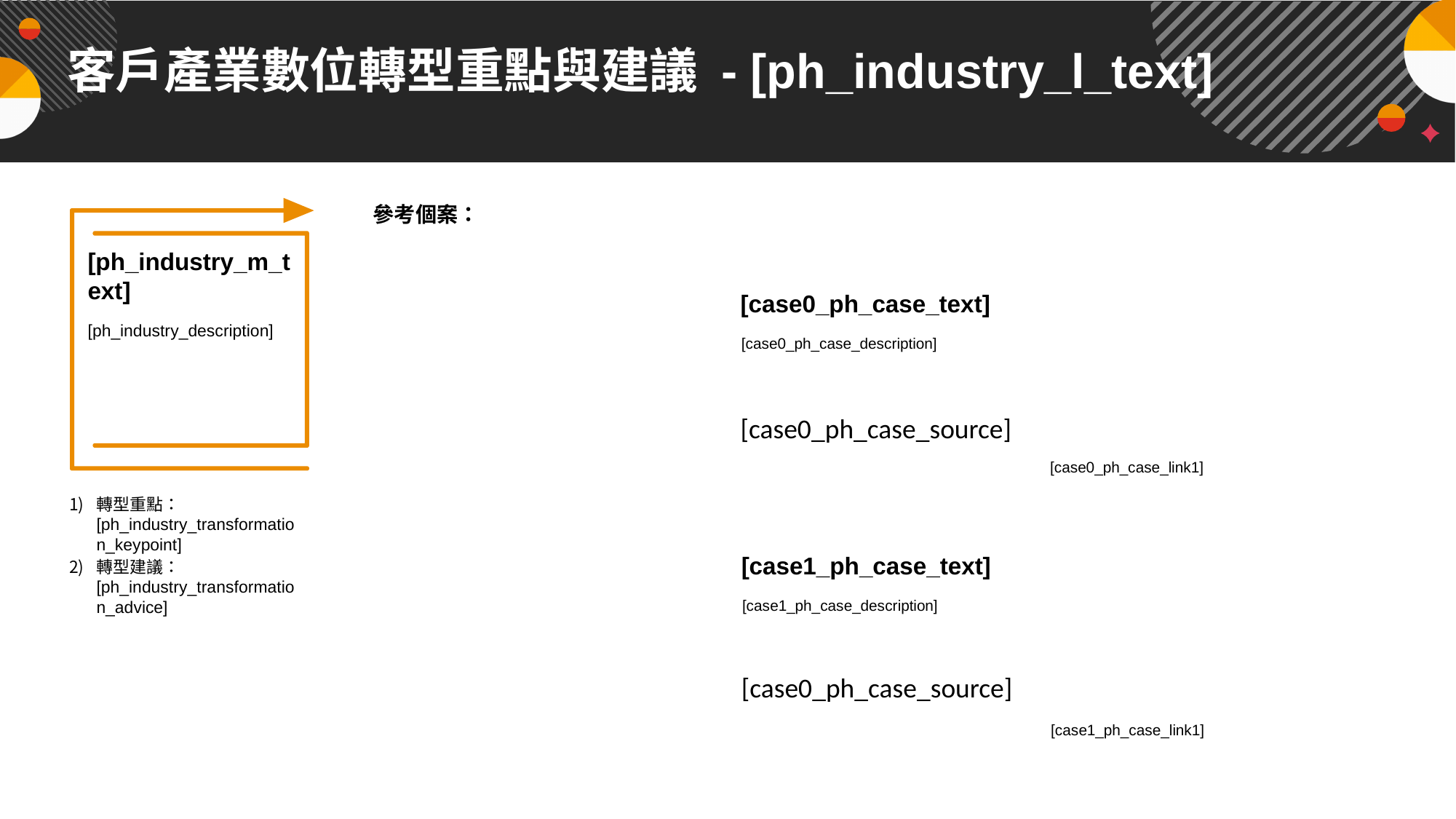

客戶產業數位轉型重點與建議 - [ph_industry_l_text]
參考個案：
[ph_industry_m_text]

[ph_industry_description]

[case0_ph_case_text]
[case0_ph_case_description]
[case0_ph_case_source]

[case0_ph_case_link1]
轉型重點：[ph_industry_transformation_keypoint]
轉型建議：[ph_industry_transformation_advice]

[case1_ph_case_text]

[case1_ph_case_description]
[case0_ph_case_source]

[case1_ph_case_link1]